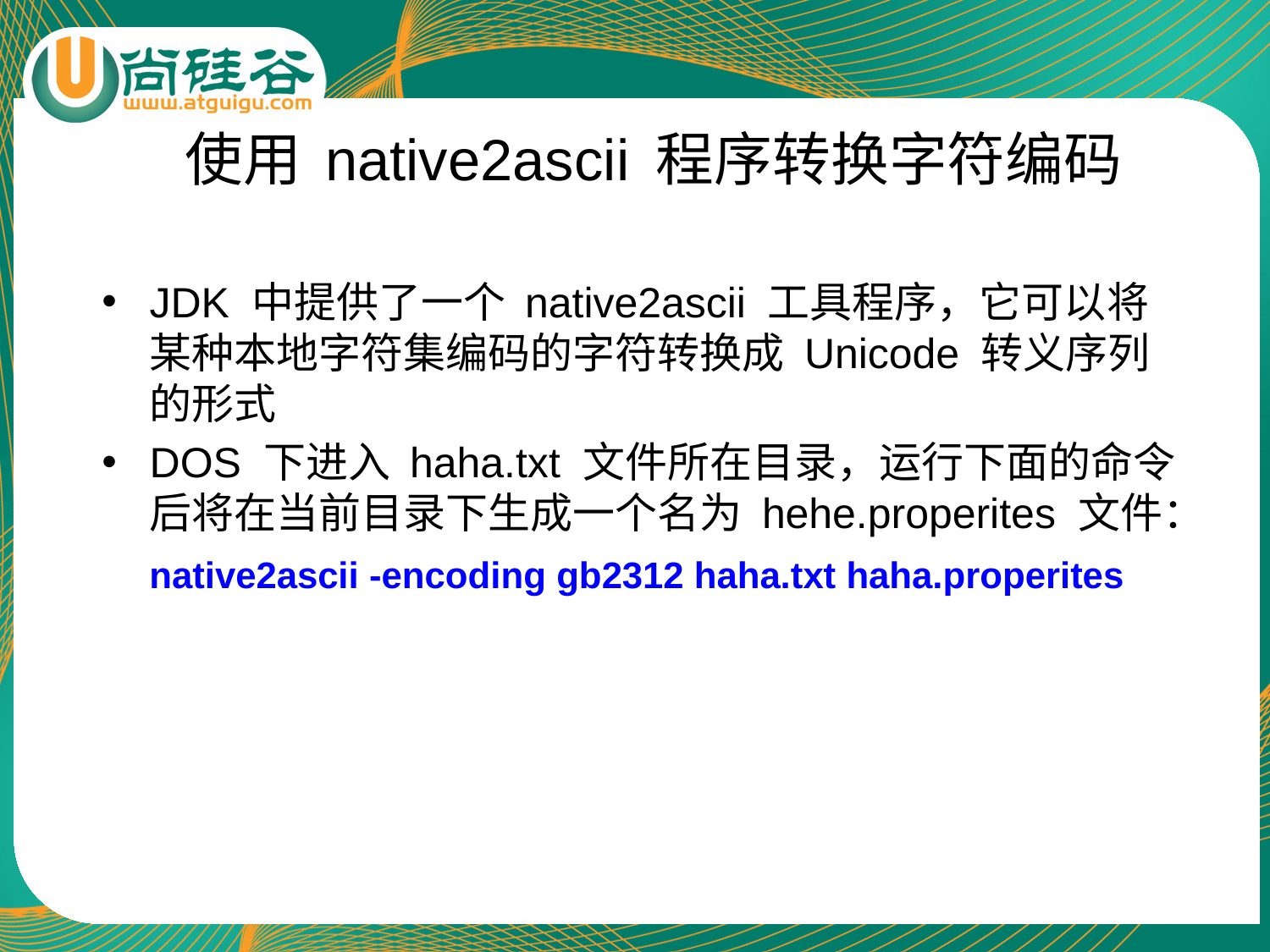

# 使用 native2ascii 程序转换字符编码
JDK 中提供了一个 native2ascii 工具程序，它可以将某种本地字符集编码的字符转换成 Unicode 转义序列的形式
DOS 下进入 haha.txt 文件所在目录，运行下面的命令后将在当前目录下生成一个名为 hehe.properites 文件：
    native2ascii -encoding gb2312 haha.txt haha.properites